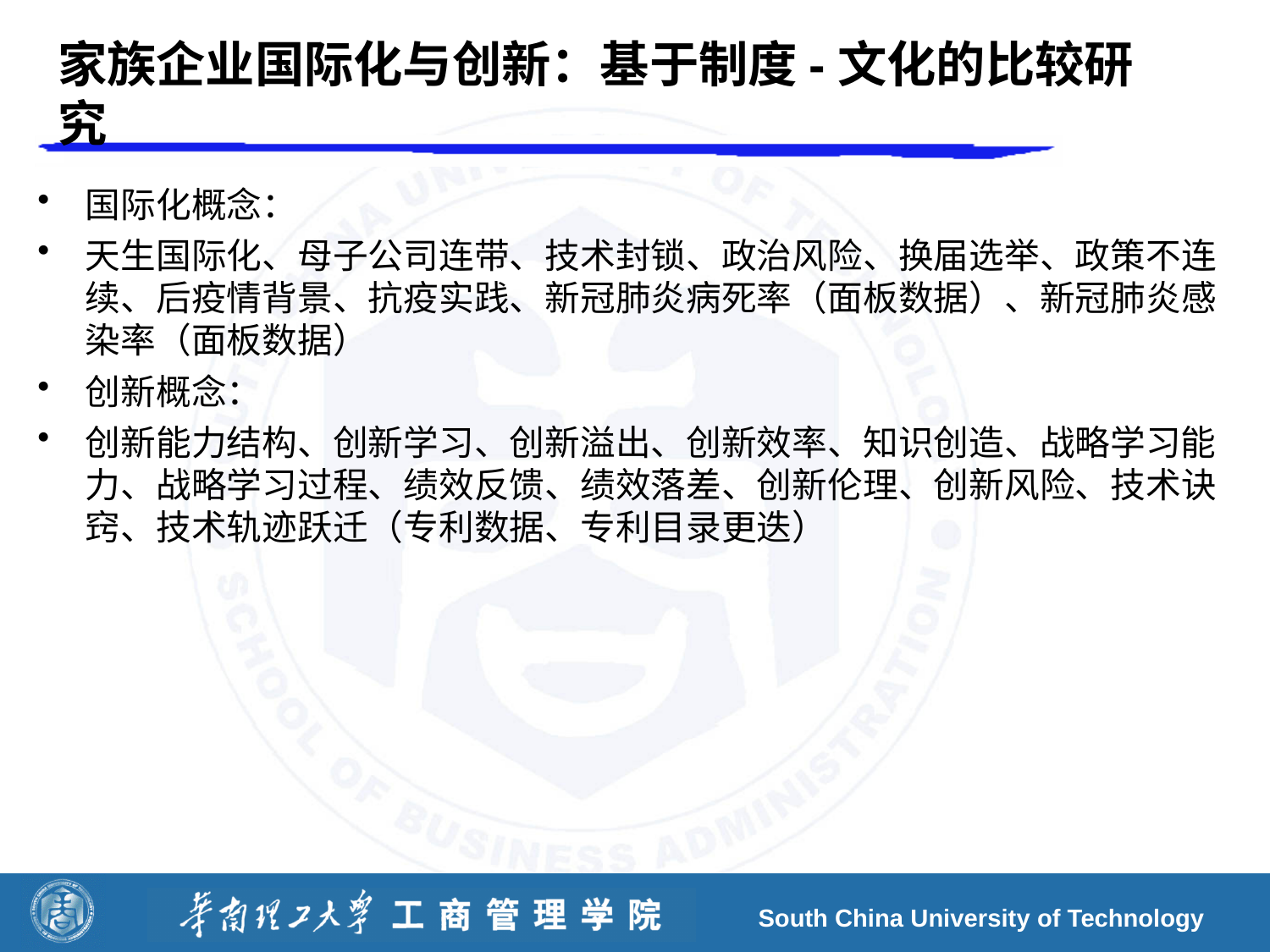

# 家族企业国际化与创新：基于制度-文化的比较研究
国际化概念：
天生国际化、母子公司连带、技术封锁、政治风险、换届选举、政策不连续、后疫情背景、抗疫实践、新冠肺炎病死率（面板数据）、新冠肺炎感染率（面板数据）
创新概念：
创新能力结构、创新学习、创新溢出、创新效率、知识创造、战略学习能力、战略学习过程、绩效反馈、绩效落差、创新伦理、创新风险、技术诀窍、技术轨迹跃迁（专利数据、专利目录更迭）

South China University of Technology